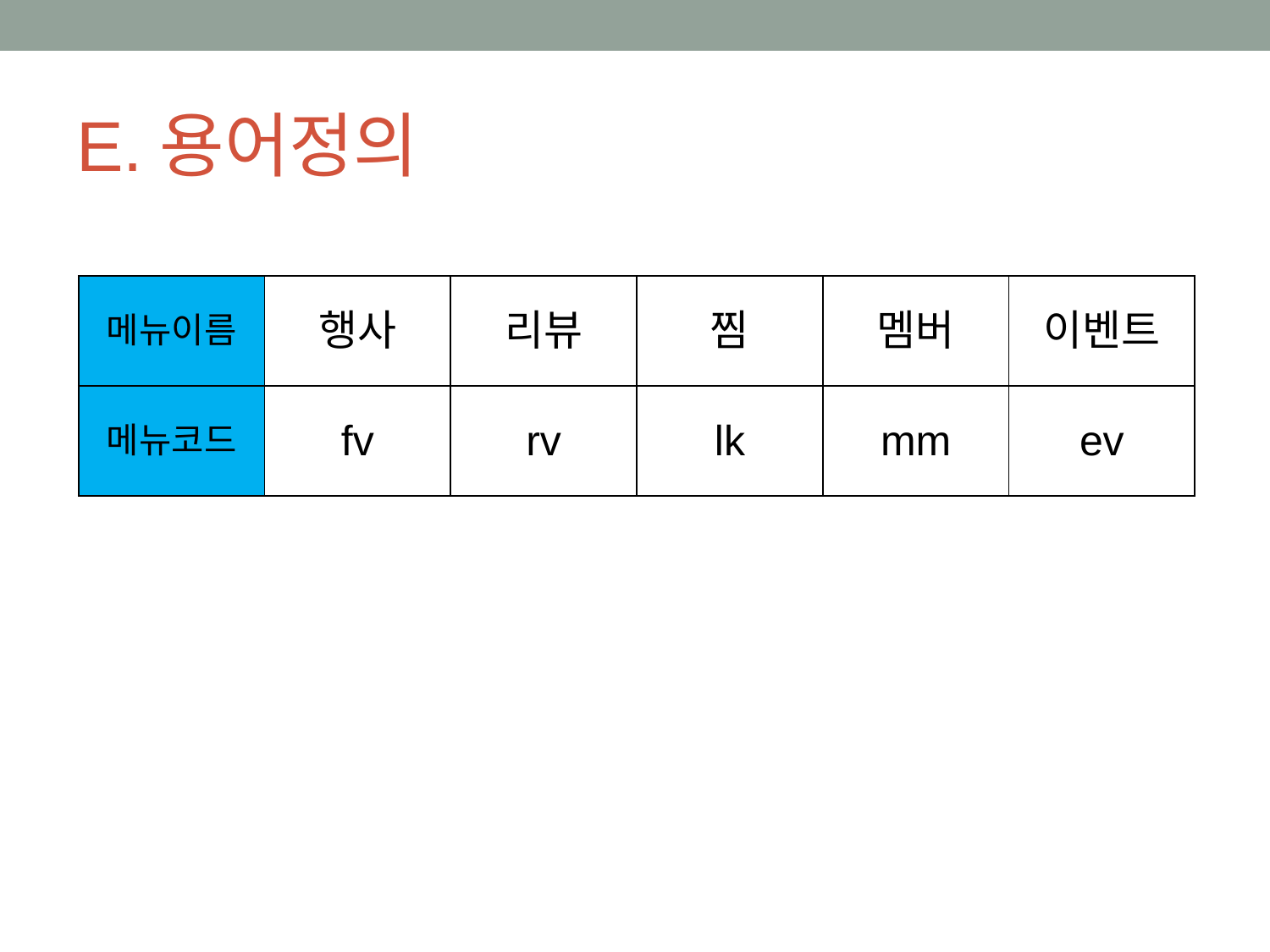

# E.용어정의
| 메뉴이름 | 행사 | 리뷰 | 찜 | 멤버 | 이벤트 |
| --- | --- | --- | --- | --- | --- |
| 메뉴코드 | fv | rv | lk | mm | ev |